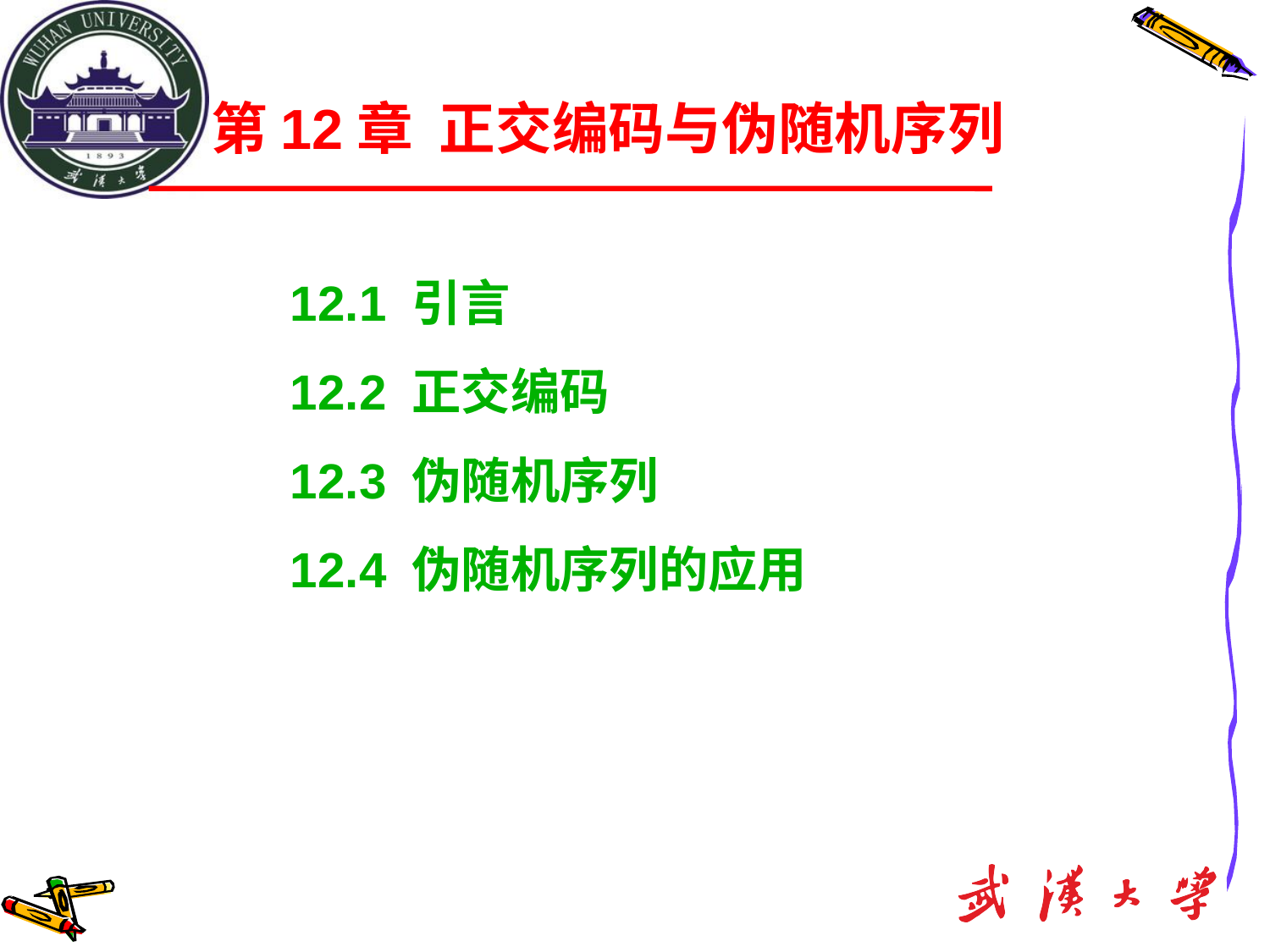

第12章  正交编码与伪随机序列
12.1 引言
12.2 正交编码
12.3 伪随机序列
12.4 伪随机序列的应用